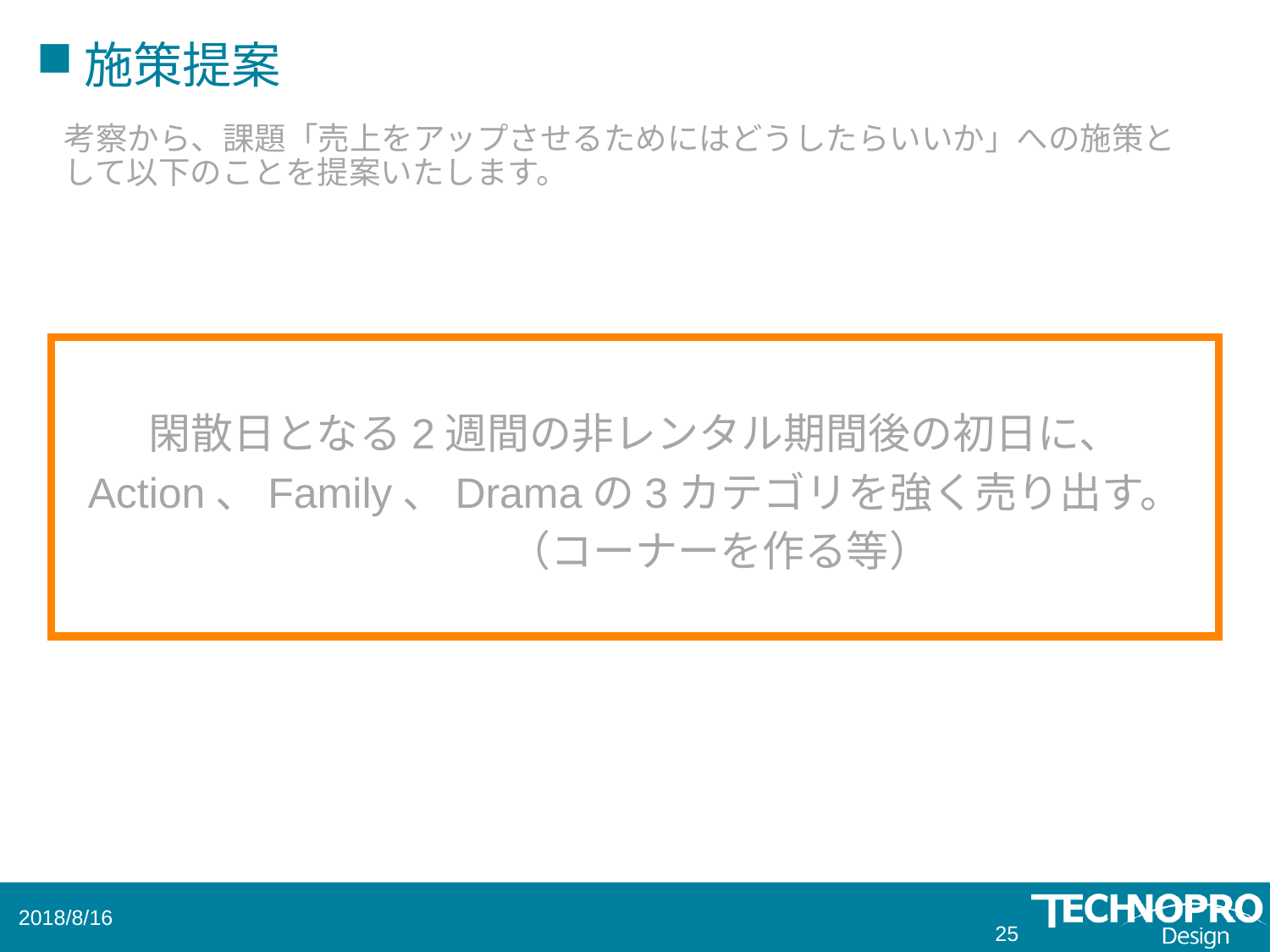

# 施策提案
考察から、課題「売上をアップさせるためにはどうしたらいいか」への施策として以下のことを提案いたします。

閑散日となる2週間の非レンタル期間後の初日に、
Action、Family、Dramaの3カテゴリを強く売り出す。
　　　　（コーナーを作る等）

2018/8/16
25